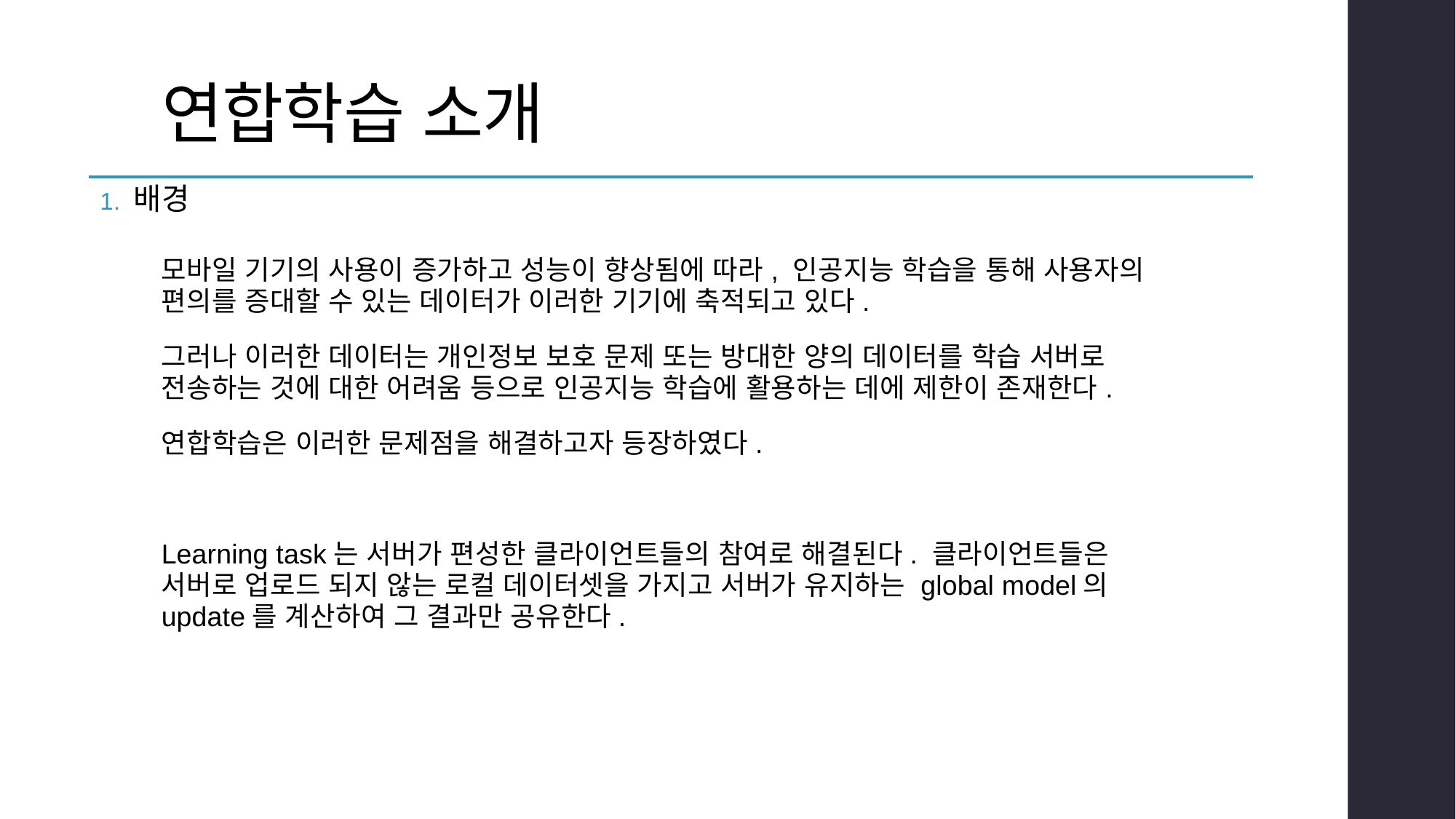

# 연합학습 소개
1. 배경

모바일 기기의 사용이 증가하고 성능이 향상됨에 따라, 인공지능 학습을 통해 사용자의 편의를 증대할 수 있는 데이터가 이러한 기기에 축적되고 있다.
그러나 이러한 데이터는 개인정보 보호 문제 또는 방대한 양의 데이터를 학습 서버로 전송하는 것에 대한 어려움 등으로 인공지능 학습에 활용하는 데에 제한이 존재한다.
연합학습은 이러한 문제점을 해결하고자 등장하였다.

Learning task는 서버가 편성한 클라이언트들의 참여로 해결된다. 클라이언트들은 서버로 업로드 되지 않는 로컬 데이터셋을 가지고 서버가 유지하는 global model의 update를 계산하여 그 결과만 공유한다.